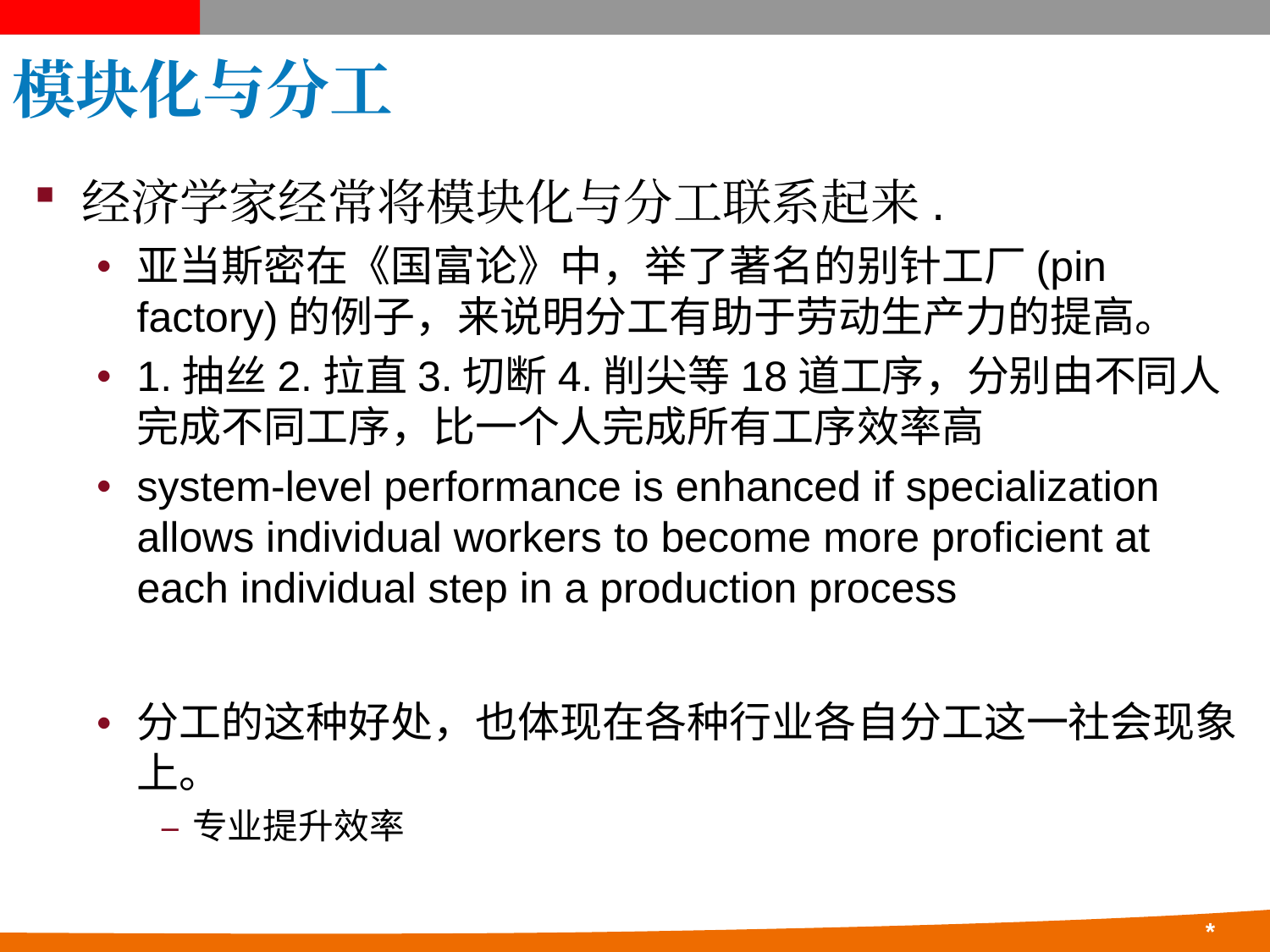

# 模块化与分工
经济学家经常将模块化与分工联系起来.
亚当斯密在《国富论》中，举了著名的别针工厂(pin factory)的例子，来说明分工有助于劳动生产力的提高。
1.抽丝2.拉直3.切断4.削尖等18道工序，分别由不同人完成不同工序，比一个人完成所有工序效率高
system-level performance is enhanced if specialization allows individual workers to become more proficient at each individual step in a production process

分工的这种好处，也体现在各种行业各自分工这一社会现象上。
专业提升效率